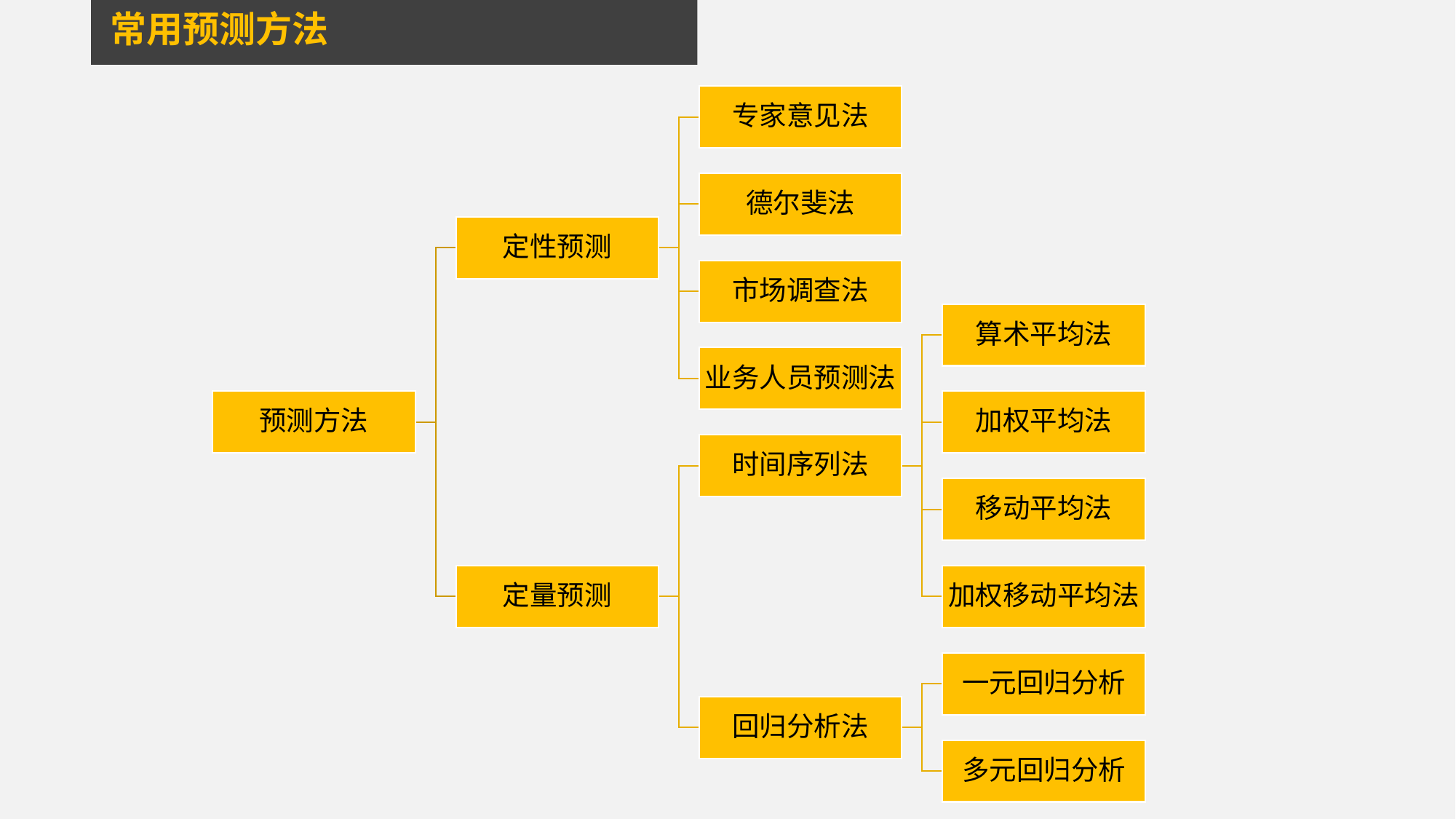

常用预测方法
预测方法
定性预测
专家意见法
德尔斐法
市场调查法
业务人员预测法
定量预测
时间序列法
算术平均法
加权平均法
移动平均法
加权移动平均法
回归分析法
一元回归分析
多元回归分析